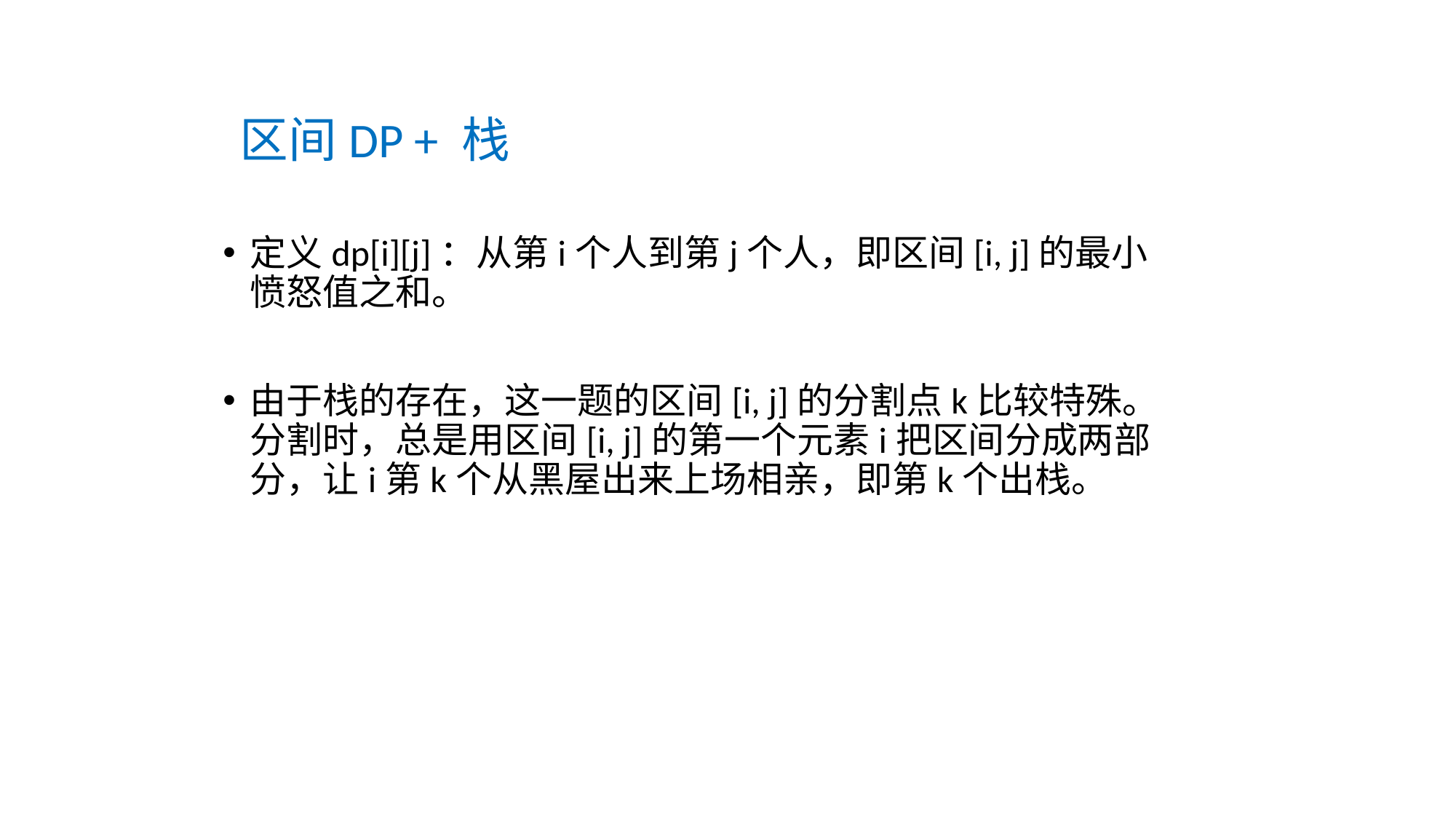

# 区间DP + 栈
定义dp[i][j]：从第i个人到第j个人，即区间[i, j]的最小愤怒值之和。

由于栈的存在，这一题的区间[i, j]的分割点k比较特殊。分割时，总是用区间[i, j]的第一个元素i把区间分成两部分，让i第k个从黑屋出来上场相亲，即第k个出栈。